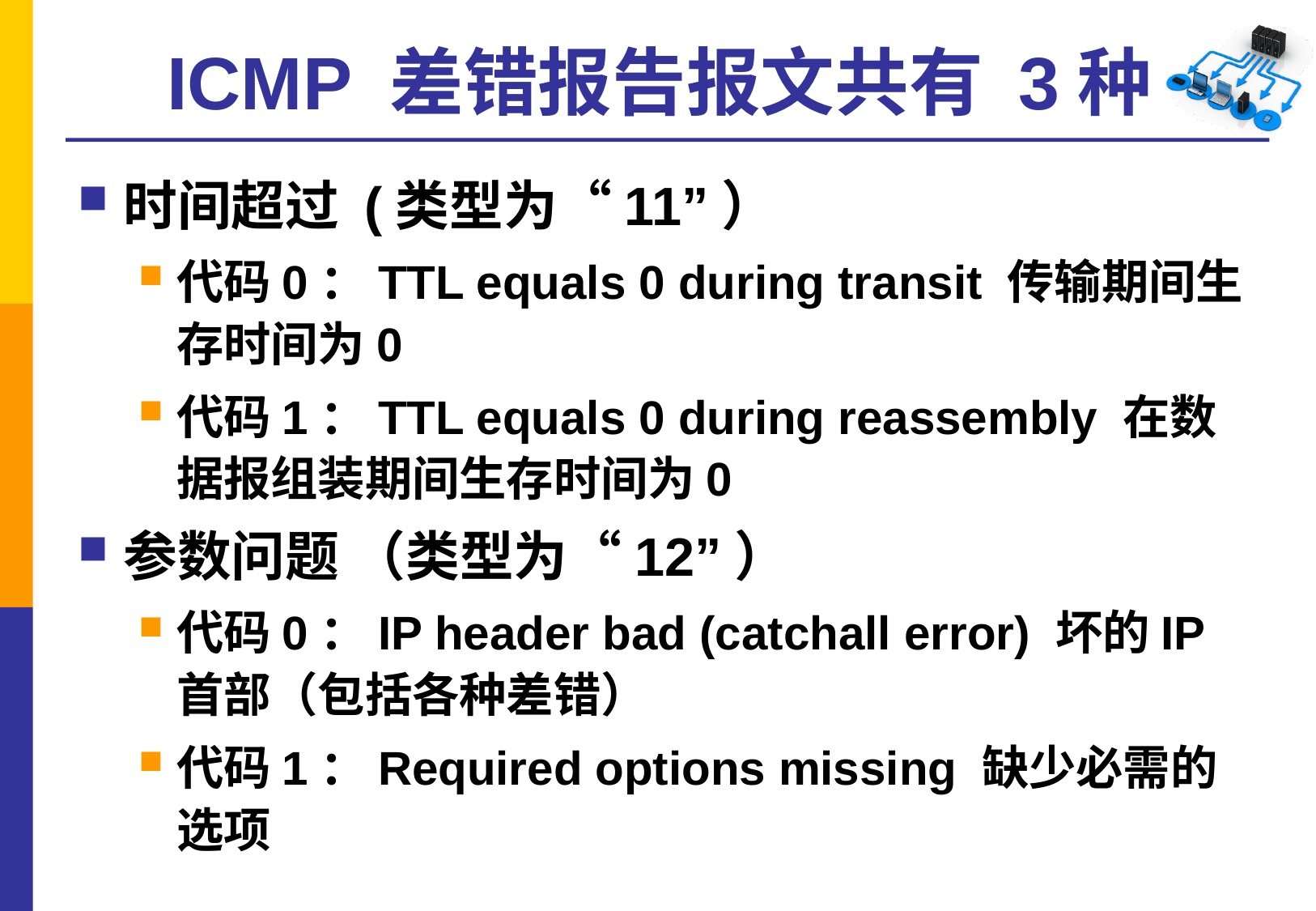

# ICMP 差错报告报文共有 3种
时间超过 (类型为“11”）
代码0：TTL equals 0 during transit 传输期间生存时间为0
代码1：TTL equals 0 during reassembly 在数据报组装期间生存时间为0
参数问题 （类型为“12”）
代码0：IP header bad (catchall error) 坏的IP首部（包括各种差错）
代码1：Required options missing 缺少必需的选项